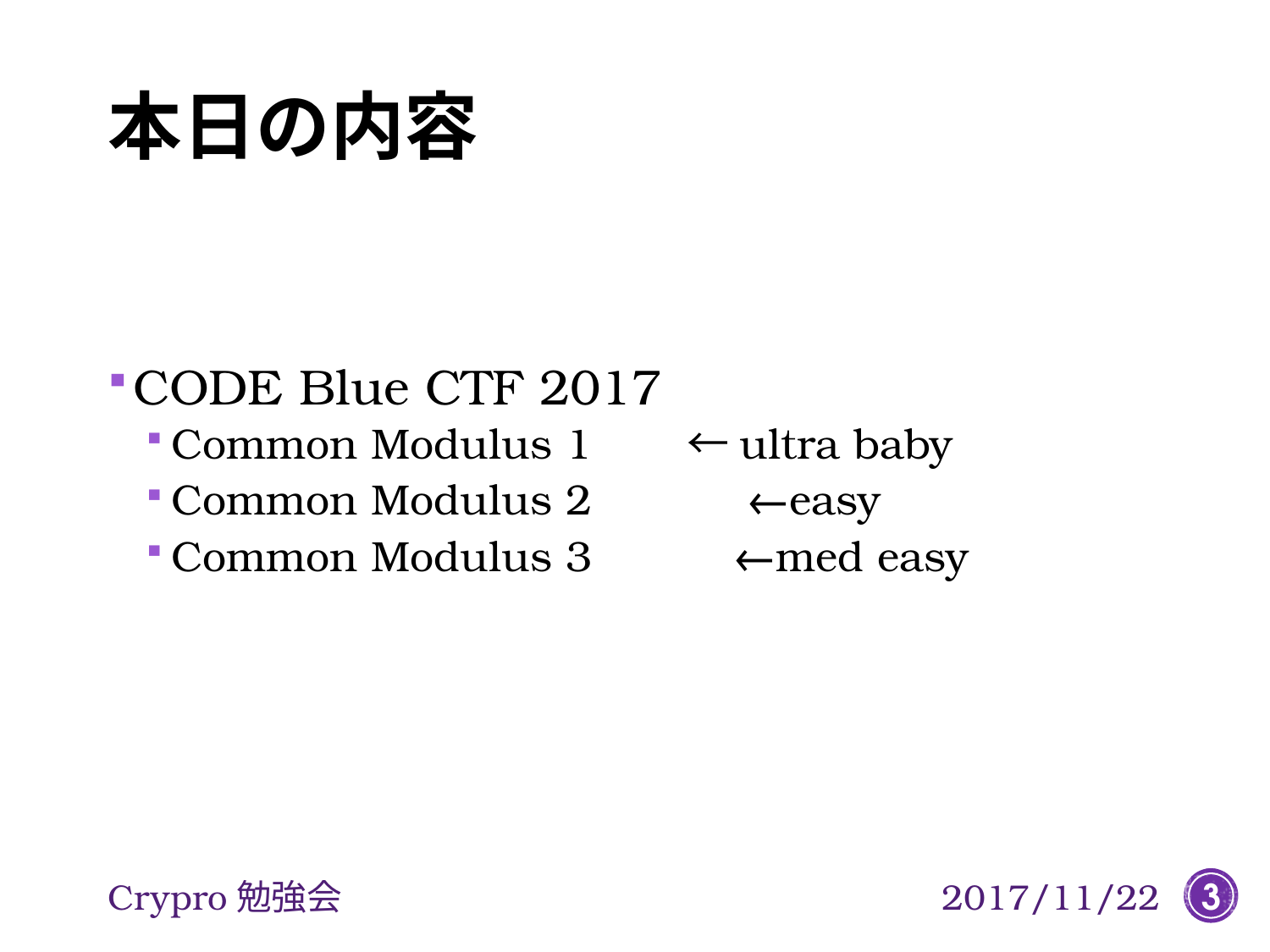

# 本日の内容

CODE Blue CTF 2017
Common Modulus 1　　←ultra baby
Common Modulus 2	     ←easy
Common Modulus 3	    ←med easy
Crypro勉強会
2017/11/22
3